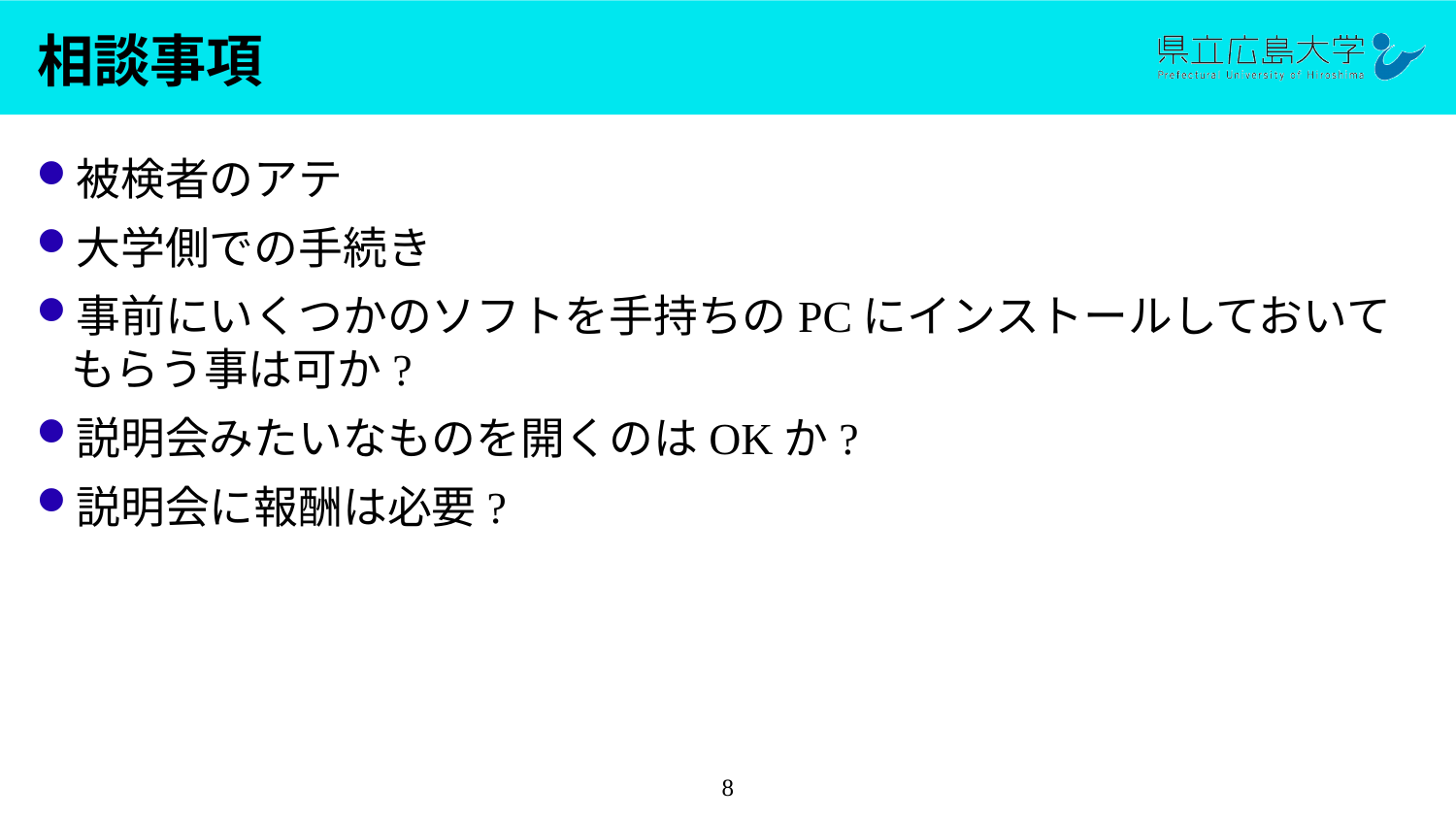

# 相談事項
被検者のアテ
大学側での手続き
事前にいくつかのソフトを手持ちのPCにインストールしておいてもらう事は可か?
説明会みたいなものを開くのはOKか?
説明会に報酬は必要?
8